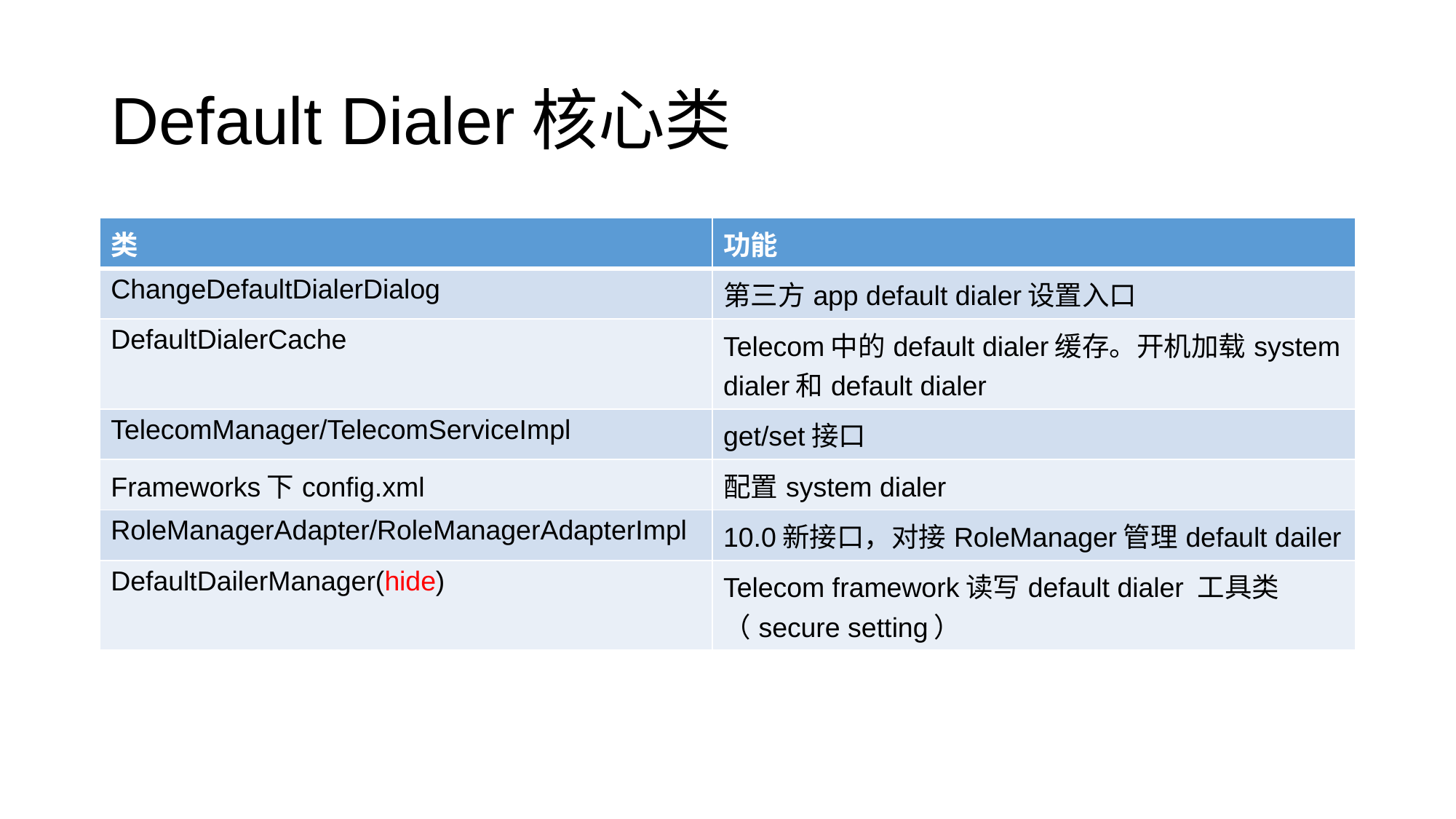

# Default Dialer核心类
| 类 | 功能 |
| --- | --- |
| ChangeDefaultDialerDialog | 第三方app default dialer设置入口 |
| DefaultDialerCache | Telecom中的default dialer缓存。开机加载system dialer和default dialer |
| TelecomManager/TelecomServiceImpl | get/set接口 |
| Frameworks下config.xml | 配置system dialer |
| RoleManagerAdapter/RoleManagerAdapterImpl | 10.0新接口，对接RoleManager管理default dailer |
| DefaultDailerManager(hide) | Telecom framework读写default dialer 工具类（secure setting） |